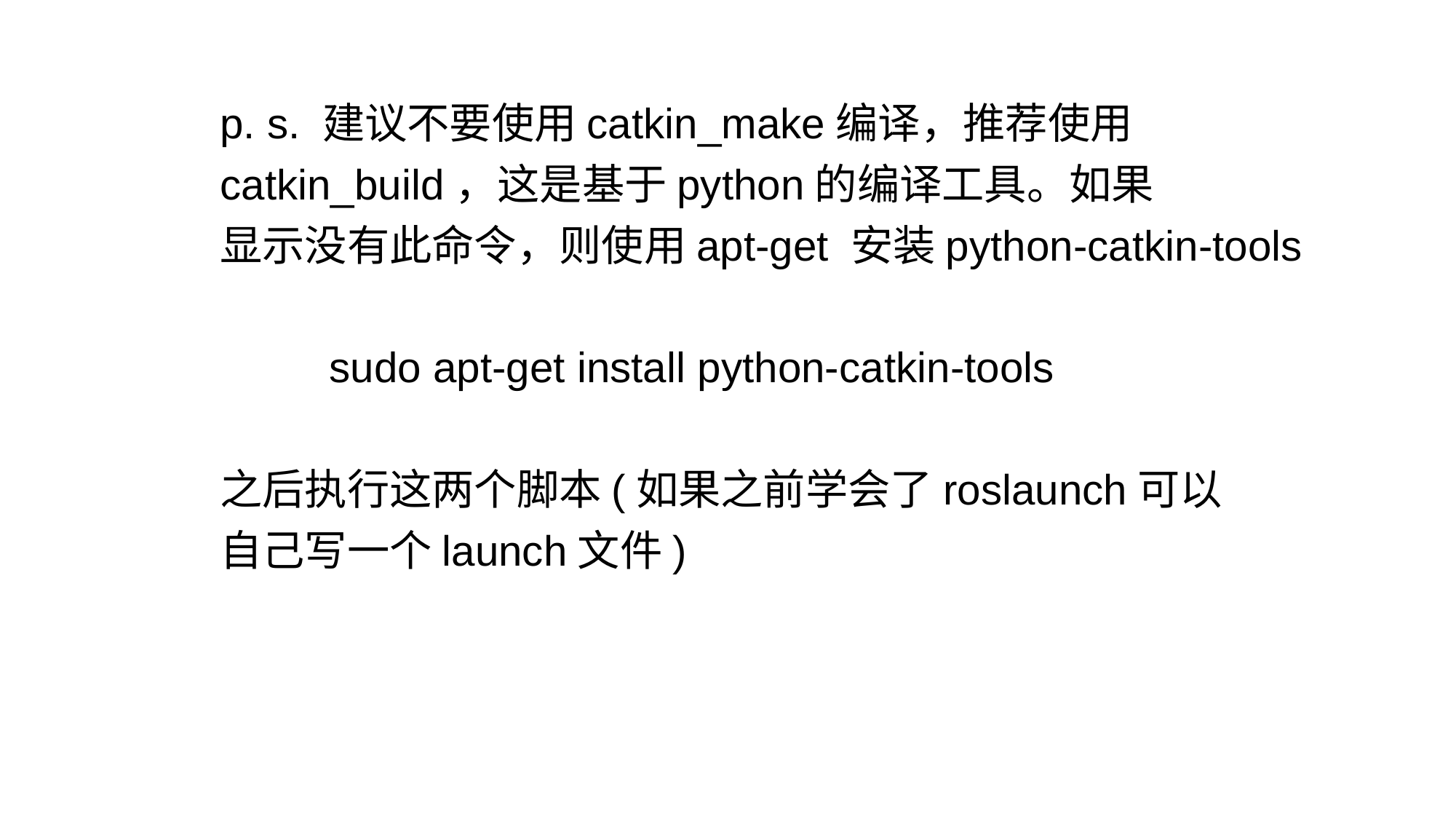

p. s. 建议不要使用catkin_make编译，推荐使用
	catkin_build，这是基于python的编译工具。如果
	显示没有此命令，则使用apt-get 安装python-catkin-tools

		sudo apt-get install python-catkin-tools

	之后执行这两个脚本(如果之前学会了roslaunch可以
	自己写一个launch文件)